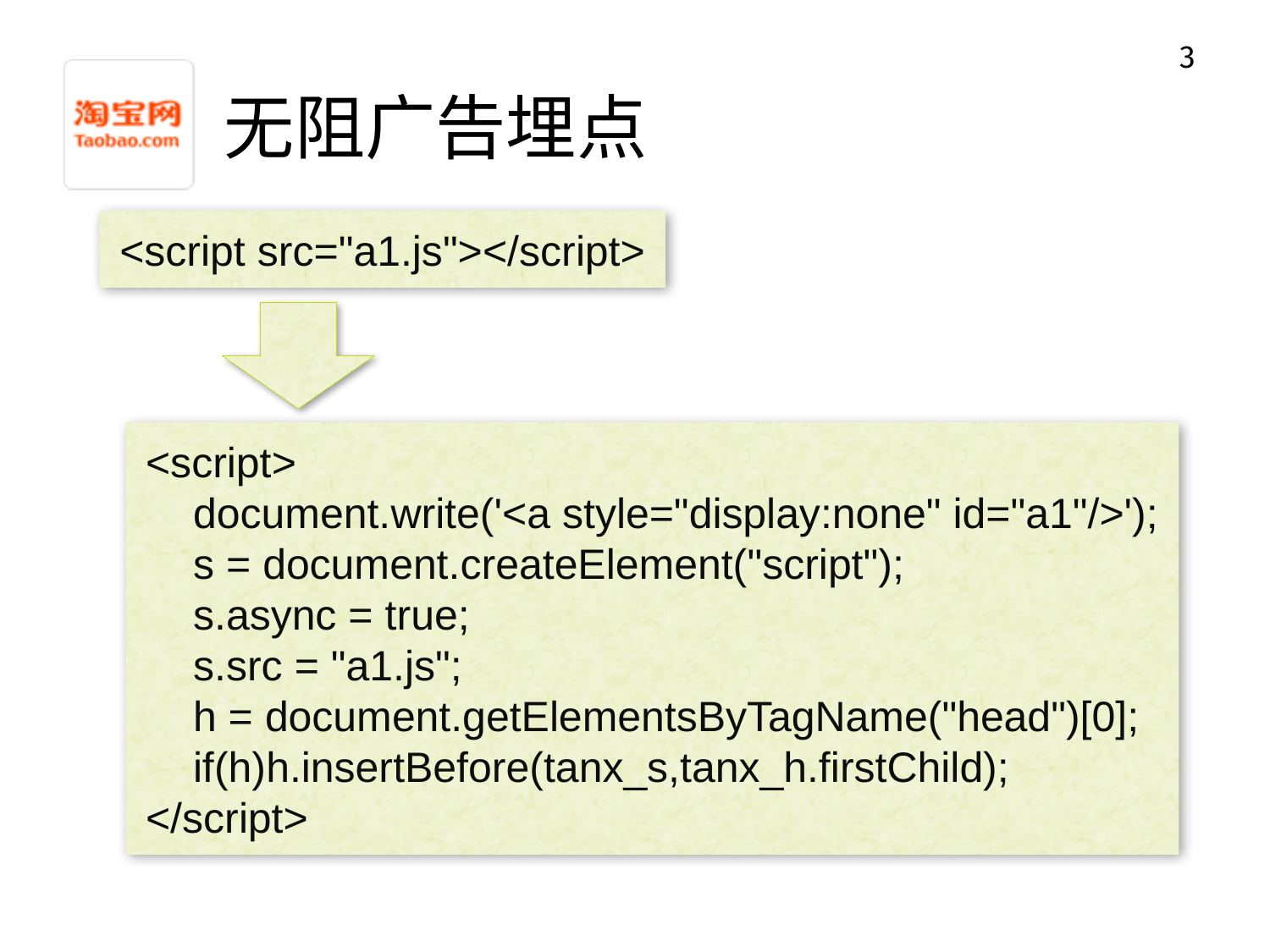

3
# 无阻广告埋点
<script src="a1.js"></script>

<script>
    document.write('<a style="display:none" id="a1"/>');
    s = document.createElement("script");
    s.async = true;
    s.src = "a1.js";
    h = document.getElementsByTagName("head")[0];
    if(h)h.insertBefore(tanx_s,tanx_h.firstChild);
</script>